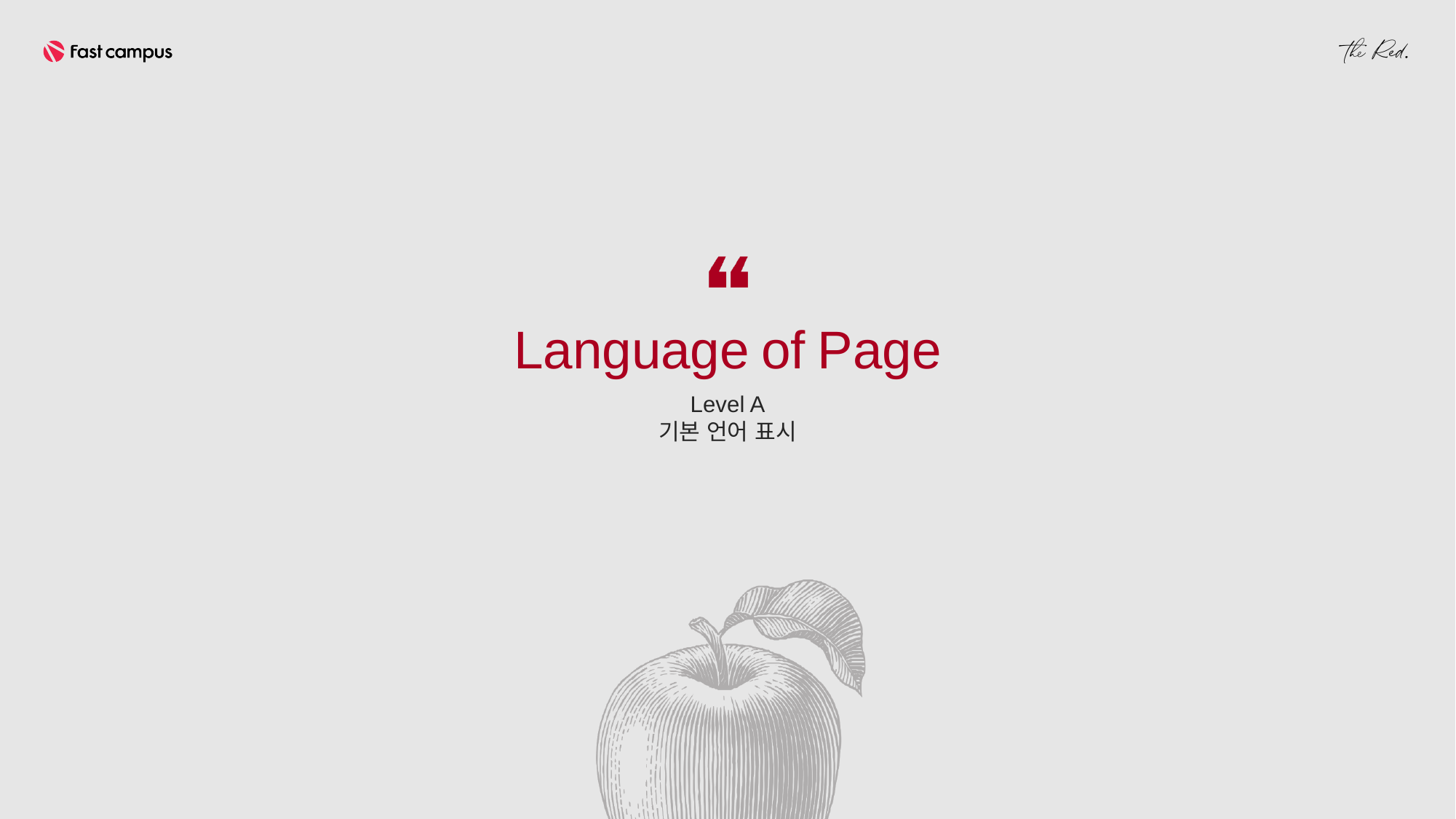

Language of Page
Level A
기본 언어 표시